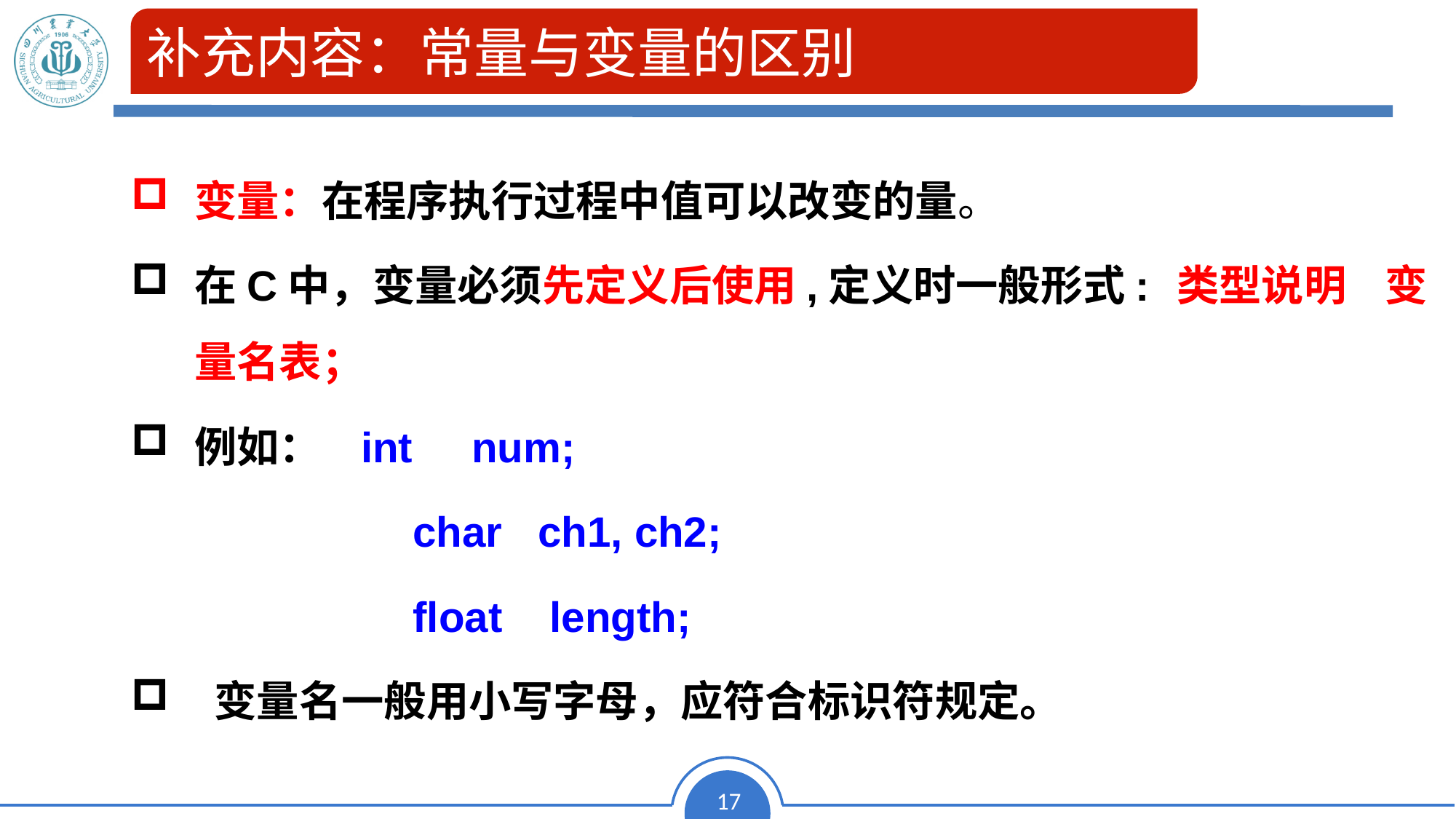

补充内容：常量与变量的区别
变量：在程序执行过程中值可以改变的量。
在C中，变量必须先定义后使用,定义时一般形式:	类型说明    变量名表；
例如：   int     num;
   			char   ch1, ch2;
   			float    length;
 变量名一般用小写字母，应符合标识符规定。